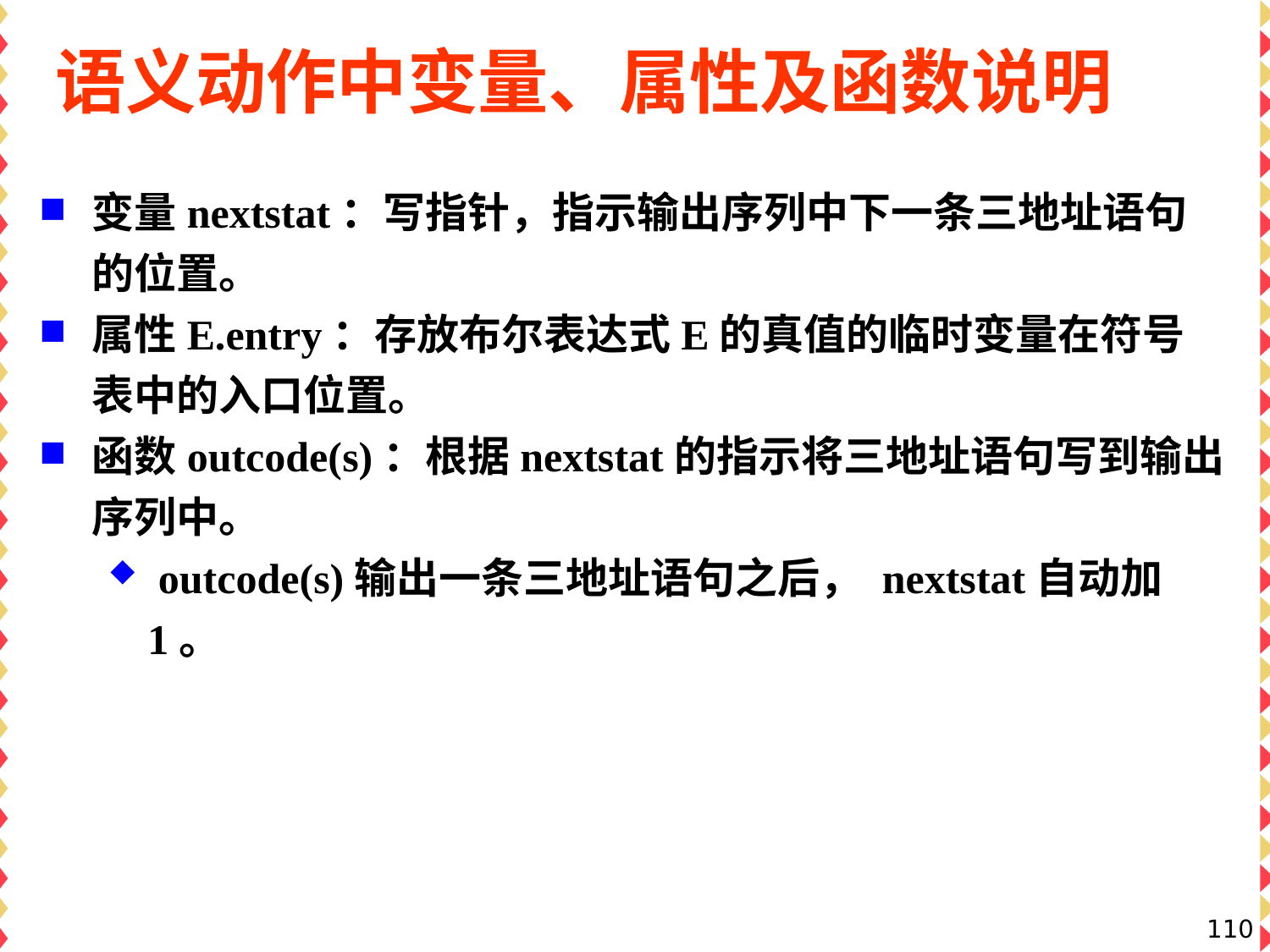

# 语义动作中变量、属性及函数说明
变量nextstat：写指针，指示输出序列中下一条三地址语句的位置。
属性E.entry：存放布尔表达式E的真值的临时变量在符号表中的入口位置。
函数outcode(s)：根据nextstat的指示将三地址语句写到输出序列中。
 outcode(s)输出一条三地址语句之后， nextstat自动加1。
110